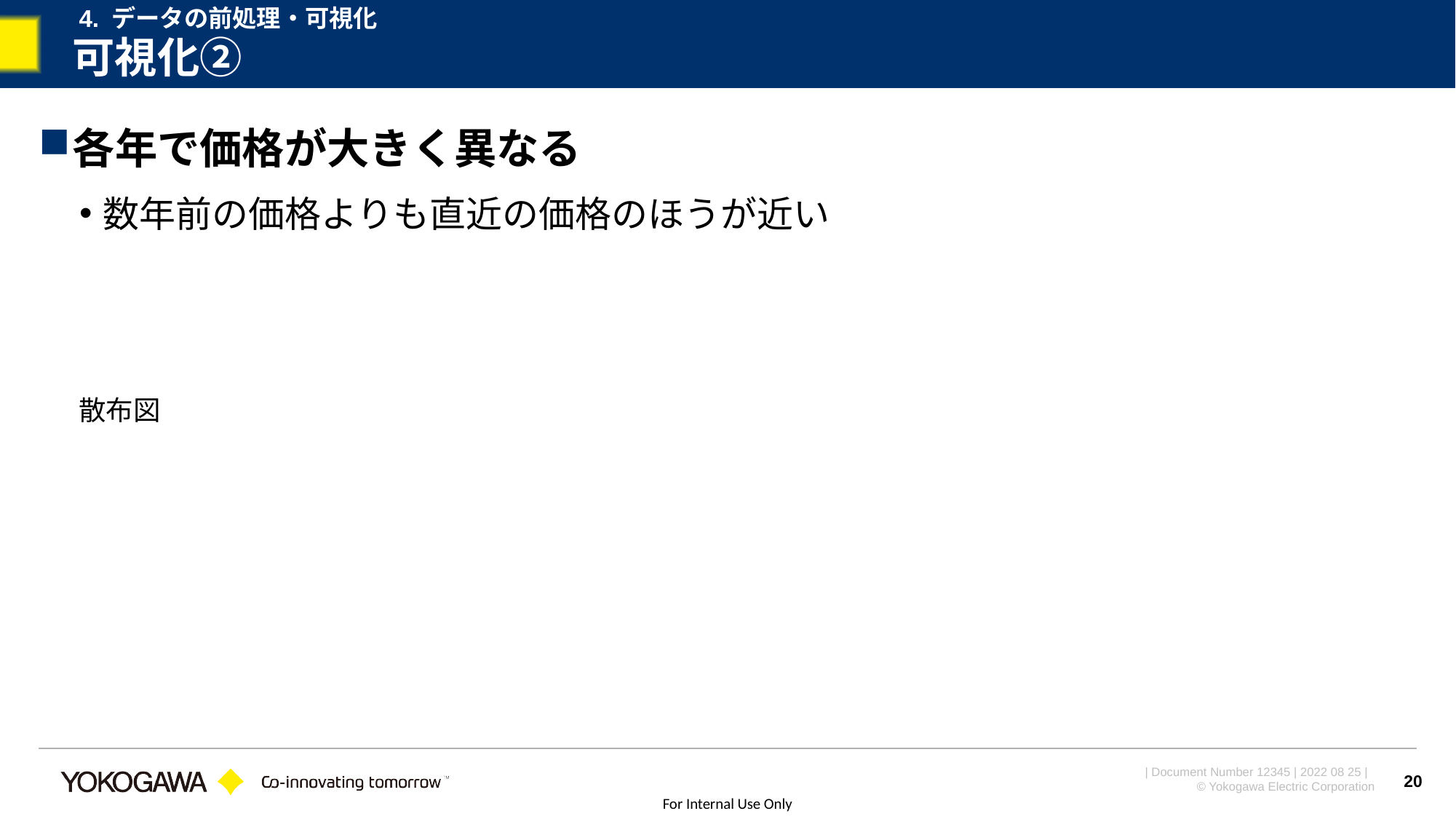

4. データの前処理・可視化
# 可視化②
各年で価格が大きく異なる
数年前の価格よりも直近の価格のほうが近い
散布図
20